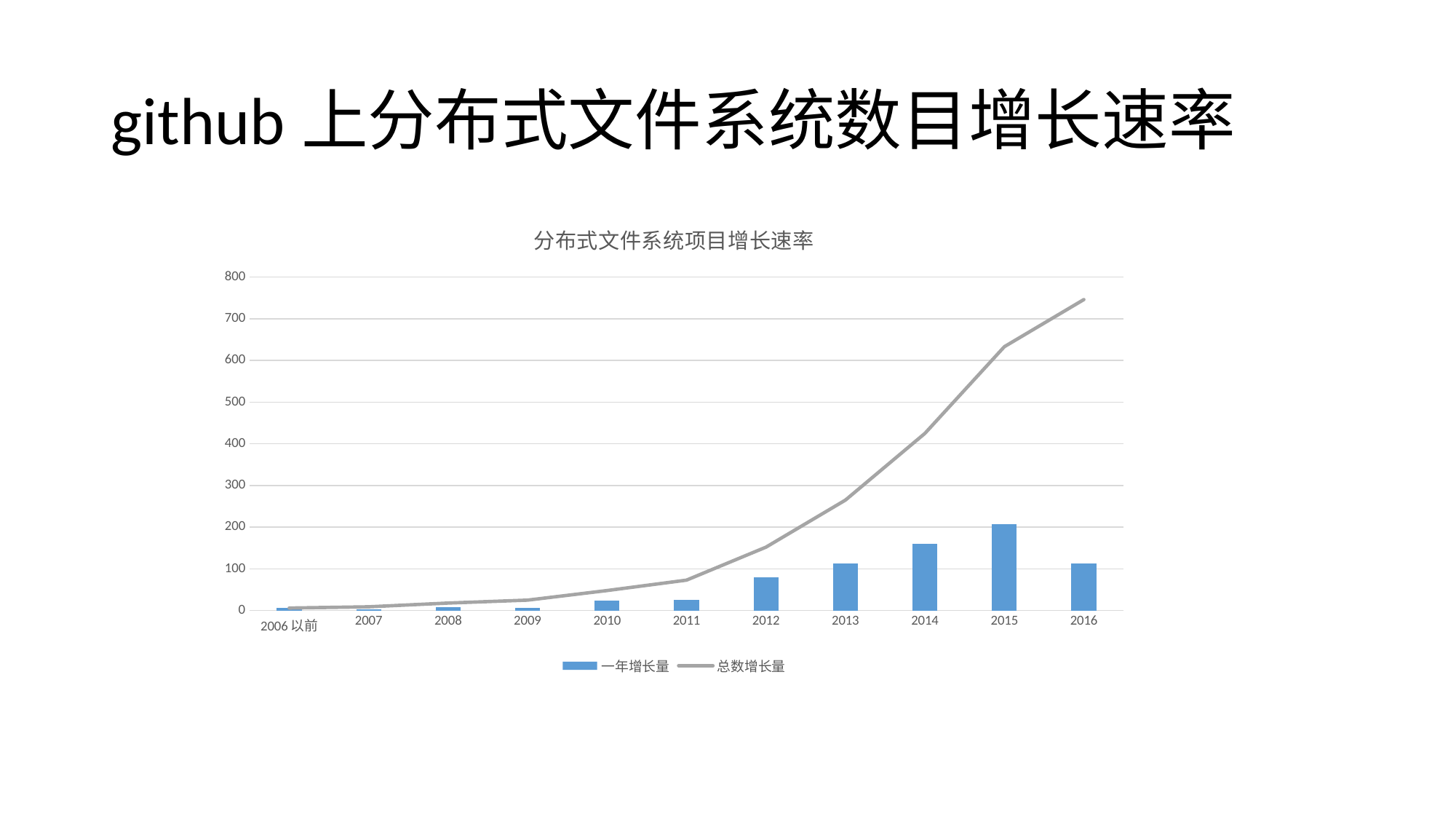

# github上分布式文件系统数目增长速率

### Chart: 分布式文件系统项目增长速率

| Category |  |  |
|---|---|---|
| 2006以前 | 6.0 | 6.0 |
| 2007 | 3.0 | 9.0 |
| 2008 | 9.0 | 18.0 |
| 2009 | 7.0 | 25.0 |
| 2010 | 23.0 | 48.0 |
| 2011 | 25.0 | 73.0 |
| 2012 | 79.0 | 152.0 |
| 2013 | 113.0 | 265.0 |
| 2014 | 160.0 | 425.0 |
| 2015 | 208.0 | 633.0 |
| 2016 | 113.0 | 746.0 |